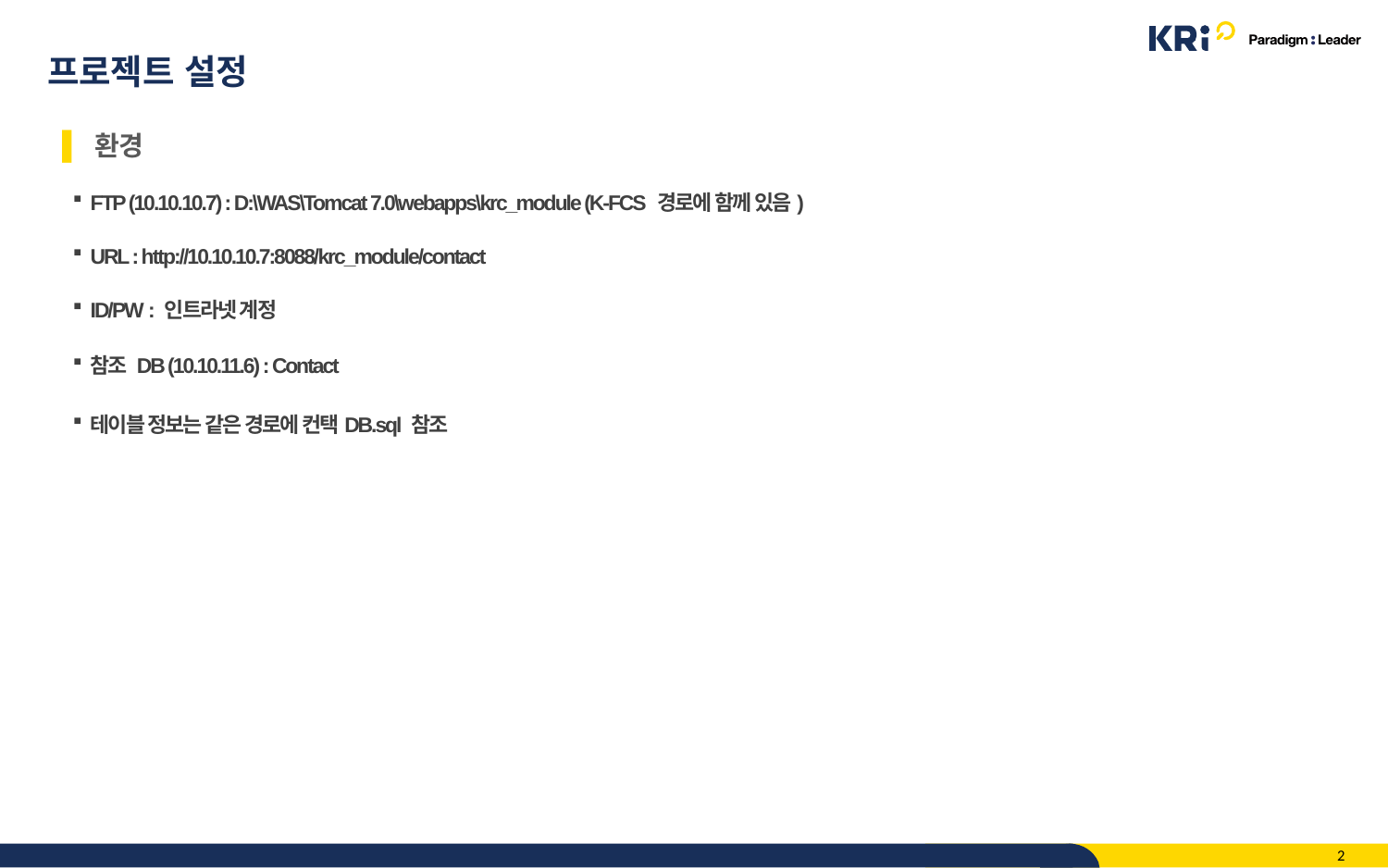

# 프로젝트 설정
환경
FTP (10.10.10.7) : D:\WAS\Tomcat 7.0\webapps\krc_module (K-FCS 경로에 함께 있음)
URL : http://10.10.10.7:8088/krc_module/contact
ID/PW : 인트라넷 계정
참조 DB (10.10.11.6) : Contact
테이블 정보는 같은 경로에 컨택DB.sql 참조